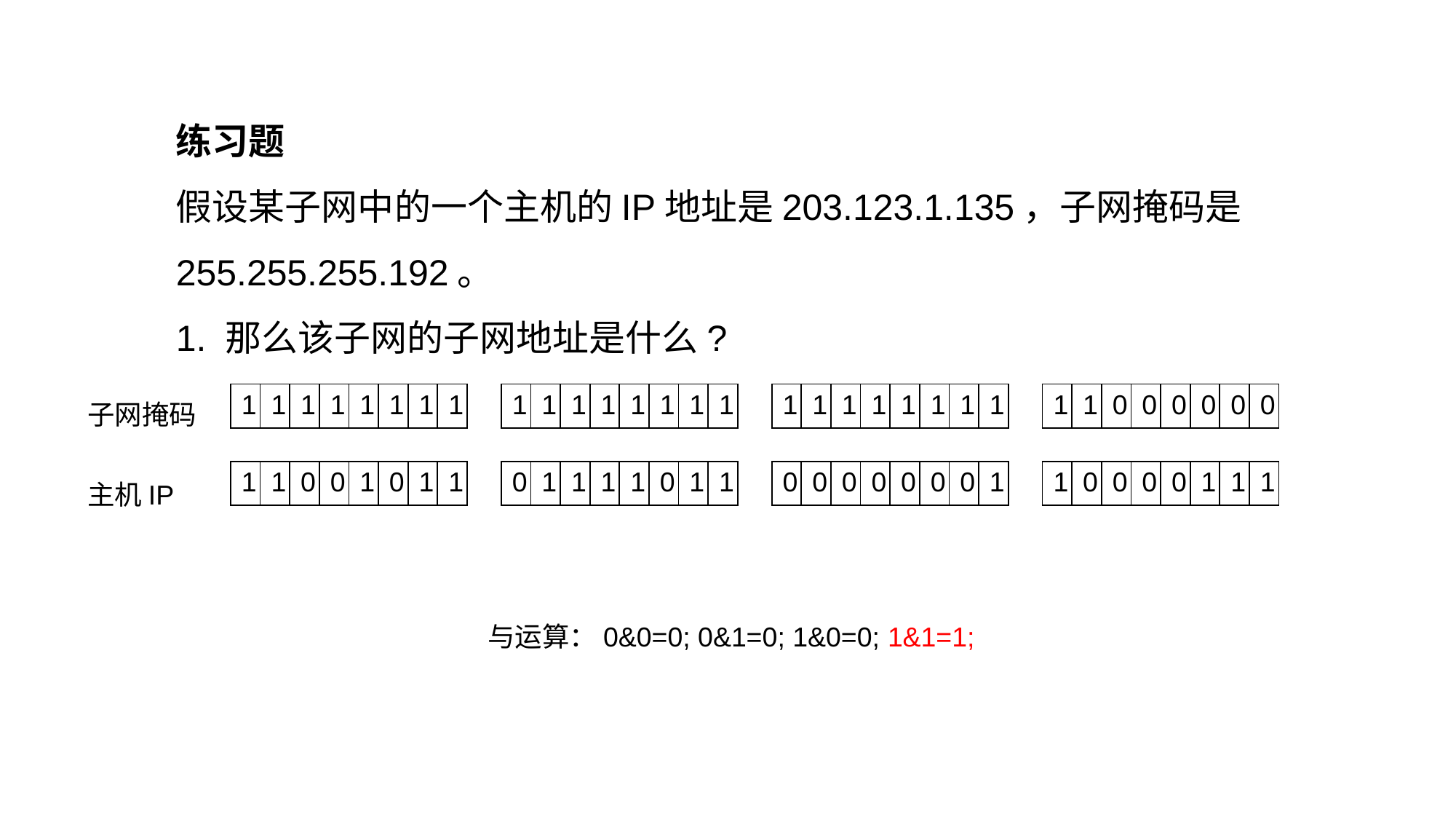

练习题
假设某子网中的一个主机的IP地址是203.123.1.135，子网掩码是255.255.255.192。
1. 那么该子网的子网地址是什么?
子网掩码
| 1 | 1 | 1 | 1 | 1 | 1 | 1 | 1 |
| --- | --- | --- | --- | --- | --- | --- | --- |
| 1 | 1 | 1 | 1 | 1 | 1 | 1 | 1 |
| --- | --- | --- | --- | --- | --- | --- | --- |
| 1 | 1 | 1 | 1 | 1 | 1 | 1 | 1 |
| --- | --- | --- | --- | --- | --- | --- | --- |
| 1 | 1 | 0 | 0 | 0 | 0 | 0 | 0 |
| --- | --- | --- | --- | --- | --- | --- | --- |
主机IP
| 1 | 1 | 0 | 0 | 1 | 0 | 1 | 1 |
| --- | --- | --- | --- | --- | --- | --- | --- |
| 0 | 1 | 1 | 1 | 1 | 0 | 1 | 1 |
| --- | --- | --- | --- | --- | --- | --- | --- |
| 0 | 0 | 0 | 0 | 0 | 0 | 0 | 1 |
| --- | --- | --- | --- | --- | --- | --- | --- |
| 1 | 0 | 0 | 0 | 0 | 1 | 1 | 1 |
| --- | --- | --- | --- | --- | --- | --- | --- |
与运算：0&0=0; 0&1=0; 1&0=0; 1&1=1;